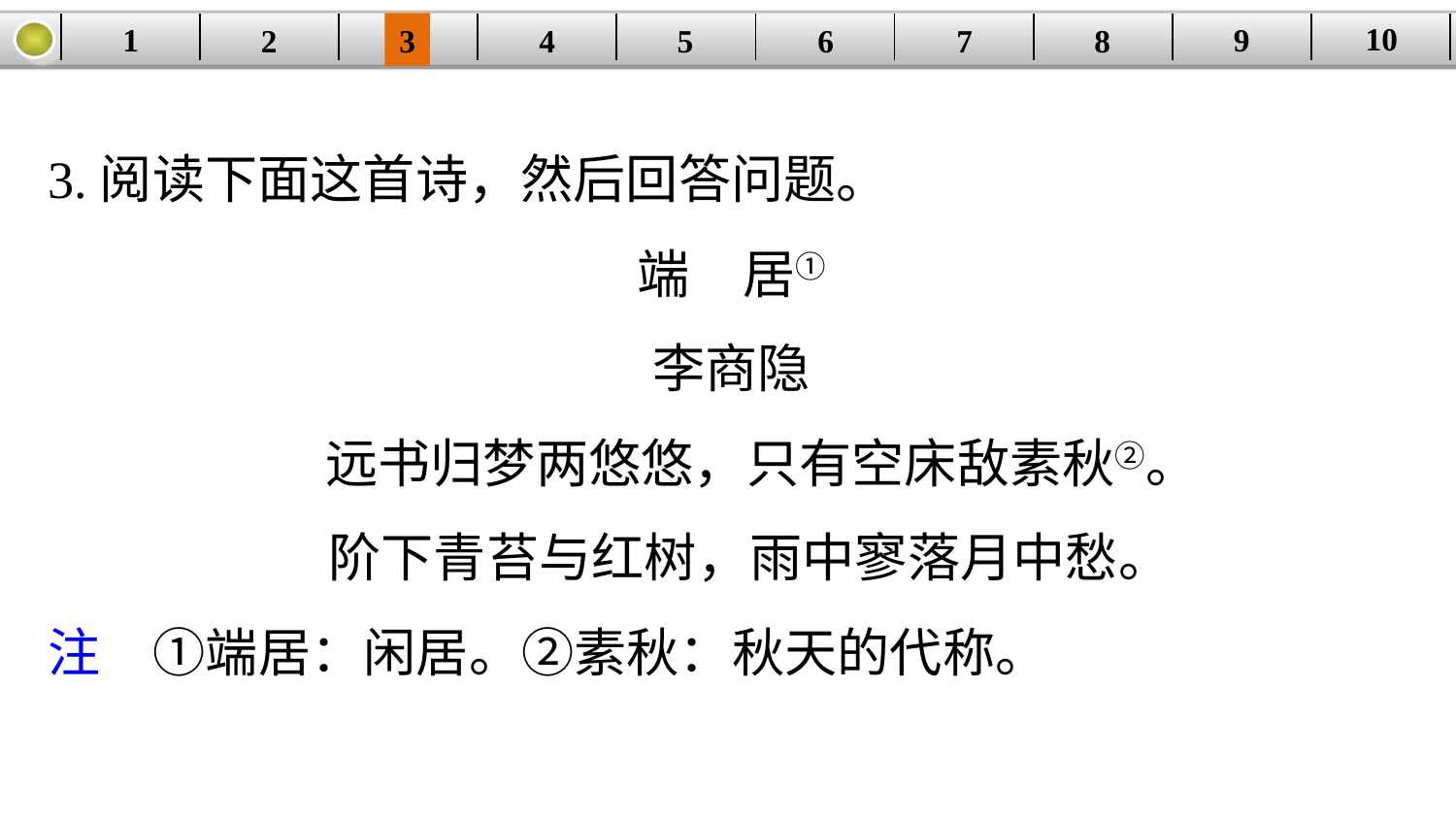

10

9
1
3
4
5
6
8
2
|  |  |  |  |  |  |  |  |  |  |
| --- | --- | --- | --- | --- | --- | --- | --- | --- | --- |
7

3.阅读下面这首诗，然后回答问题。
端　居①
李商隐
    远书归梦两悠悠，只有空床敌素秋②。
  阶下青苔与红树，雨中寥落月中愁。
注　①端居：闲居。②素秋：秋天的代称。